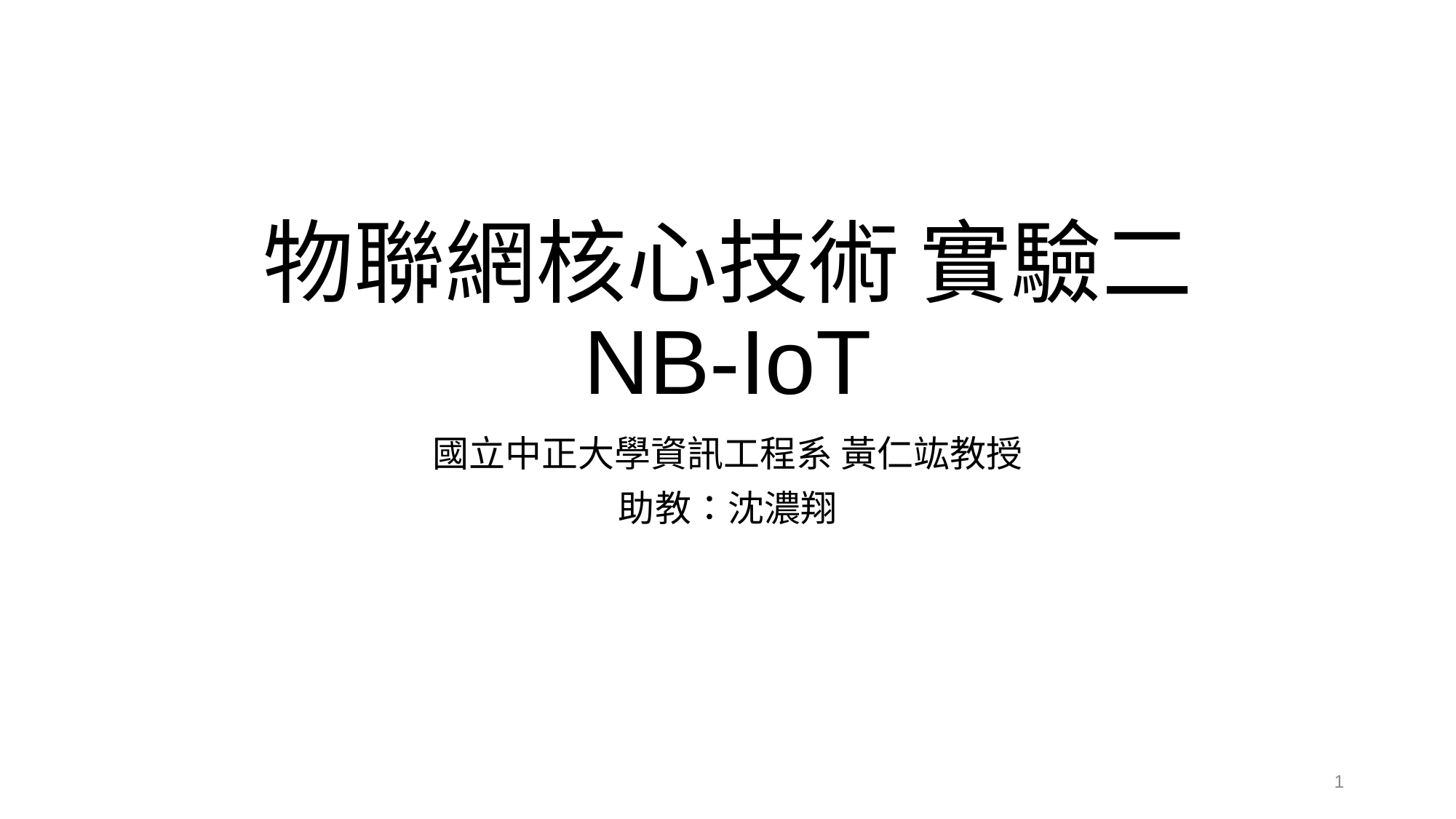

# 物聯網核心技術 實驗二 NB-IoT
國立中正大學資訊工程系 黃仁竑教授
助教：沈濃翔
1